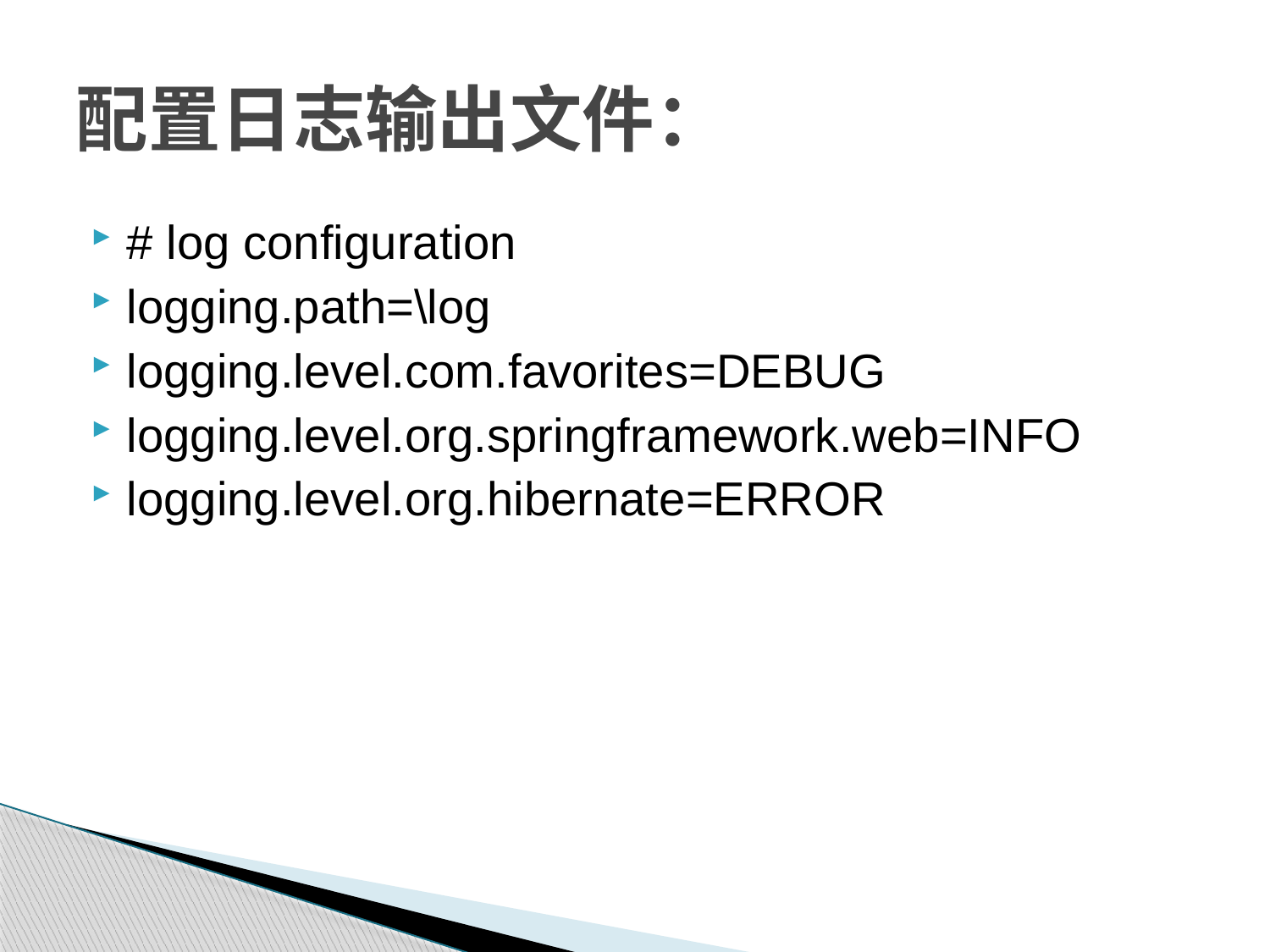

# 配置日志输出文件：
# log configuration
logging.path=\log
logging.level.com.favorites=DEBUG
logging.level.org.springframework.web=INFO
logging.level.org.hibernate=ERROR